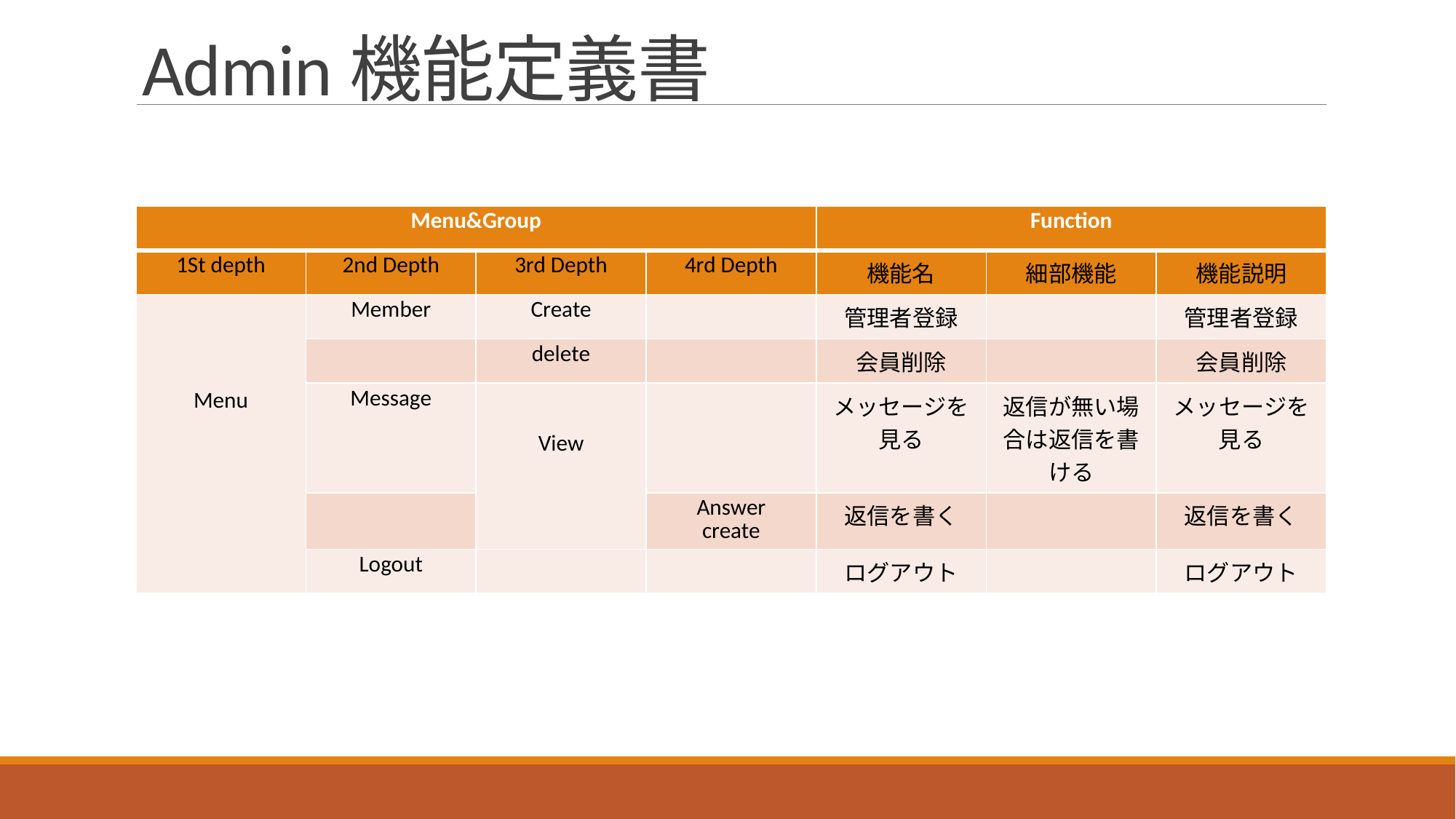

# Admin機能定義書
| Menu&Group |  |  |  | Function |  |  |
| --- | --- | --- | --- | --- | --- | --- |
| 1St depth | 2nd Depth | 3rd Depth | 4rd Depth | 機能名 | 細部機能 | 機能説明 |
| Menu | Member | Create |  | 管理者登録 |  | 管理者登録 |
|  |  | delete |  | 会員削除 |  | 会員削除 |
|  | Message | View |  | メッセージを見る | 返信が無い場合は返信を書ける | メッセージを見る |
|  |  |  | Answer create | 返信を書く |  | 返信を書く |
|  | Logout |  |  | ログアウト |  | ログアウト |